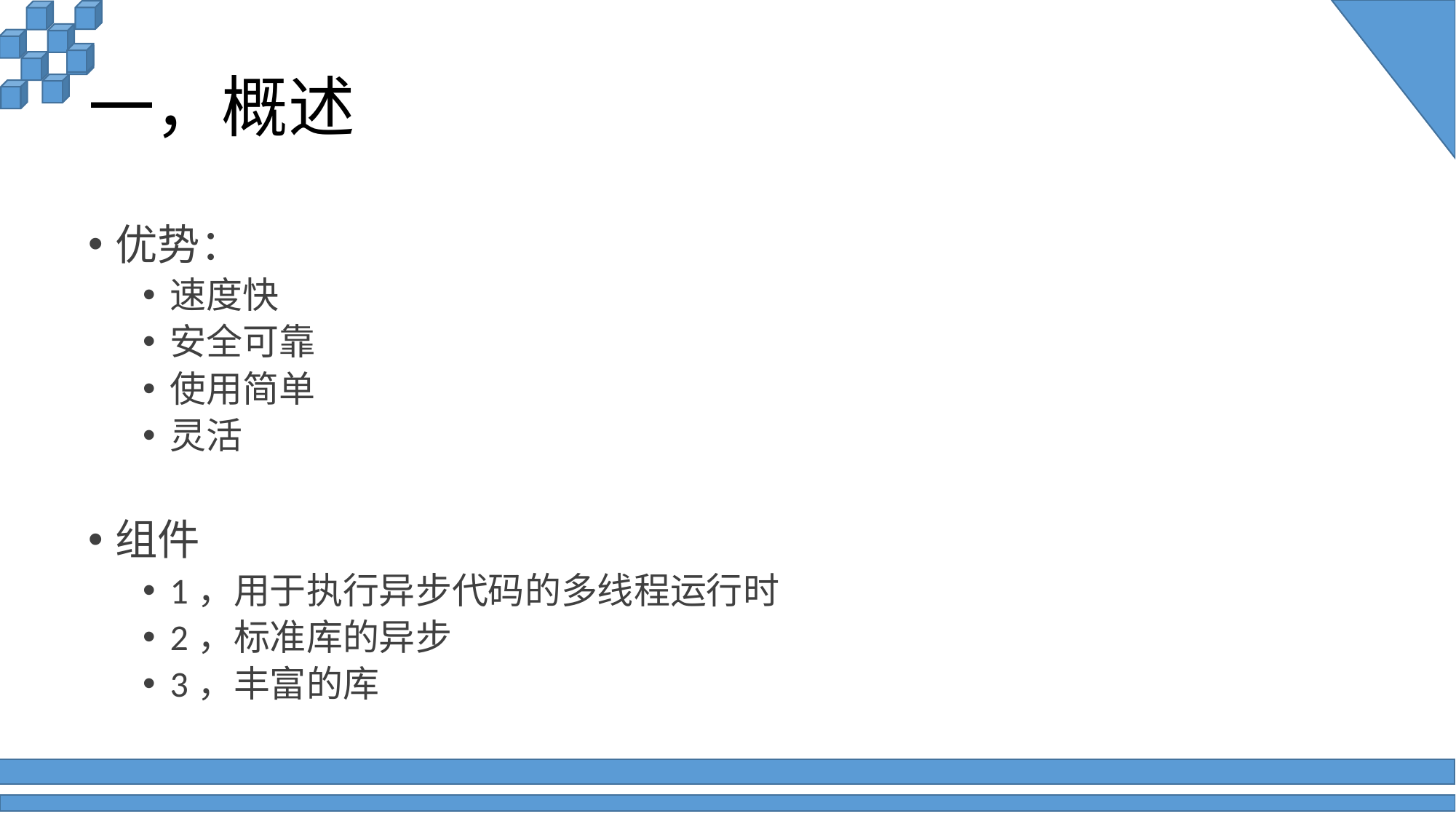

# 一，概述
优势：
速度快
安全可靠
使用简单
灵活

组件
1，用于执行异步代码的多线程运行时
2，标准库的异步
3，丰富的库